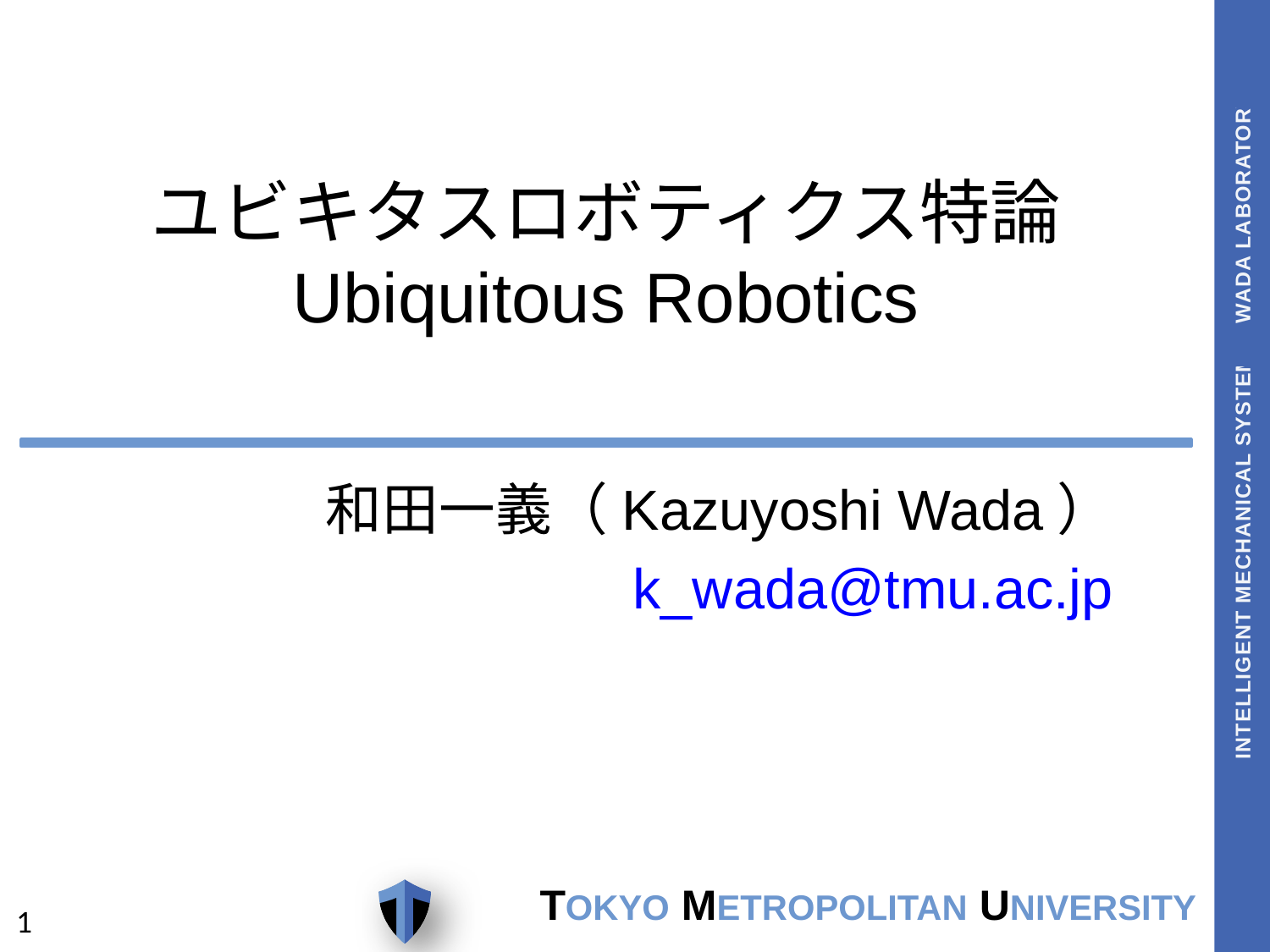

# ユビキタスロボティクス特論 Ubiquitous Robotics
和田一義（Kazuyoshi Wada）
k_wada@tmu.ac.jp